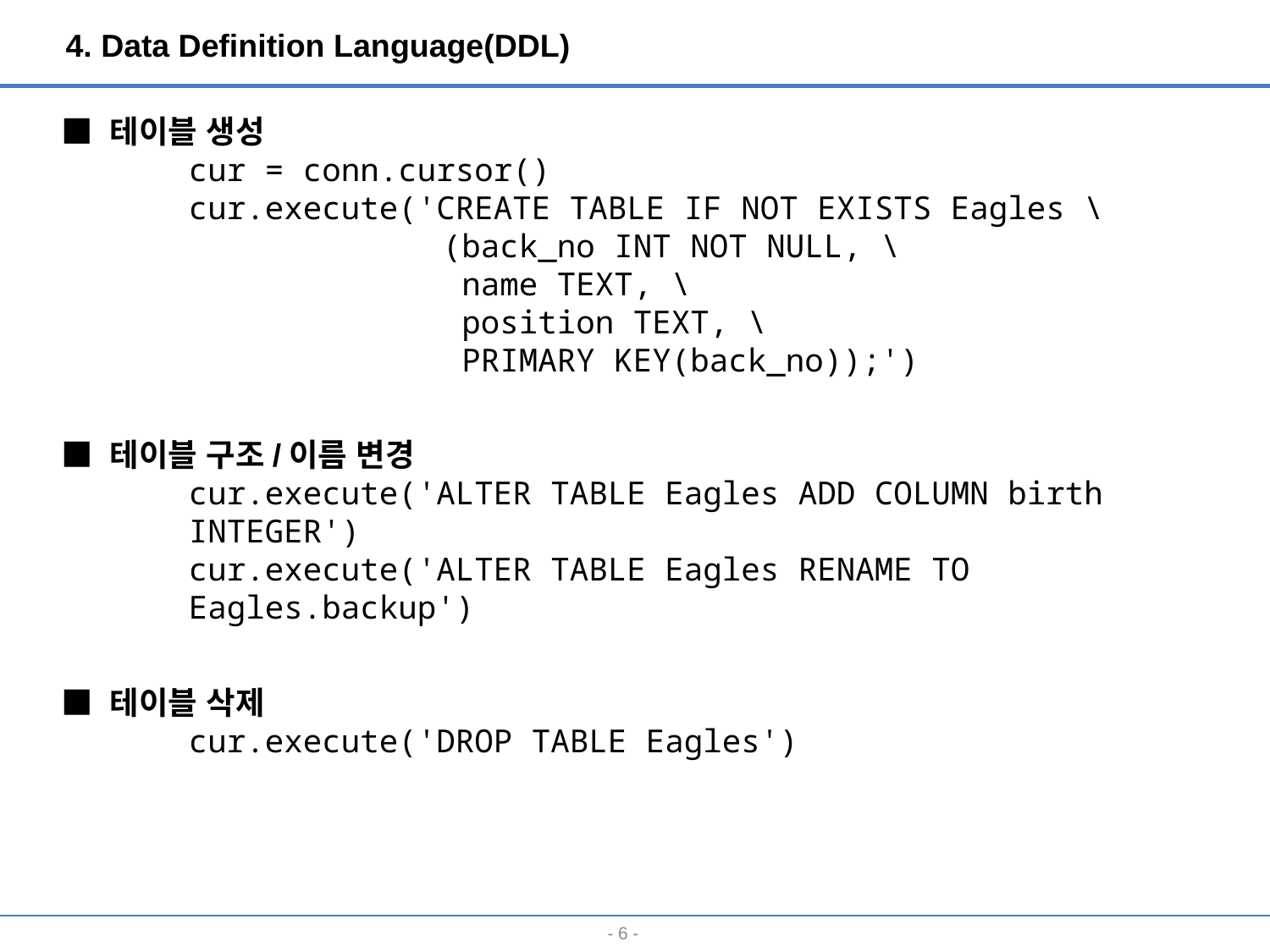

4. Data Definition Language(DDL)
■ 테이블 생성
cur = conn.cursor()
cur.execute('CREATE TABLE IF NOT EXISTS Eagles \
		(back_no INT NOT NULL, \
		 name TEXT, \
		 position TEXT, \
		 PRIMARY KEY(back_no));')

■ 테이블 구조/이름 변경
cur.execute('ALTER TABLE Eagles ADD COLUMN birth INTEGER')
cur.execute('ALTER TABLE Eagles RENAME TO Eagles.backup')

■ 테이블 삭제
cur.execute('DROP TABLE Eagles')

- 6 -